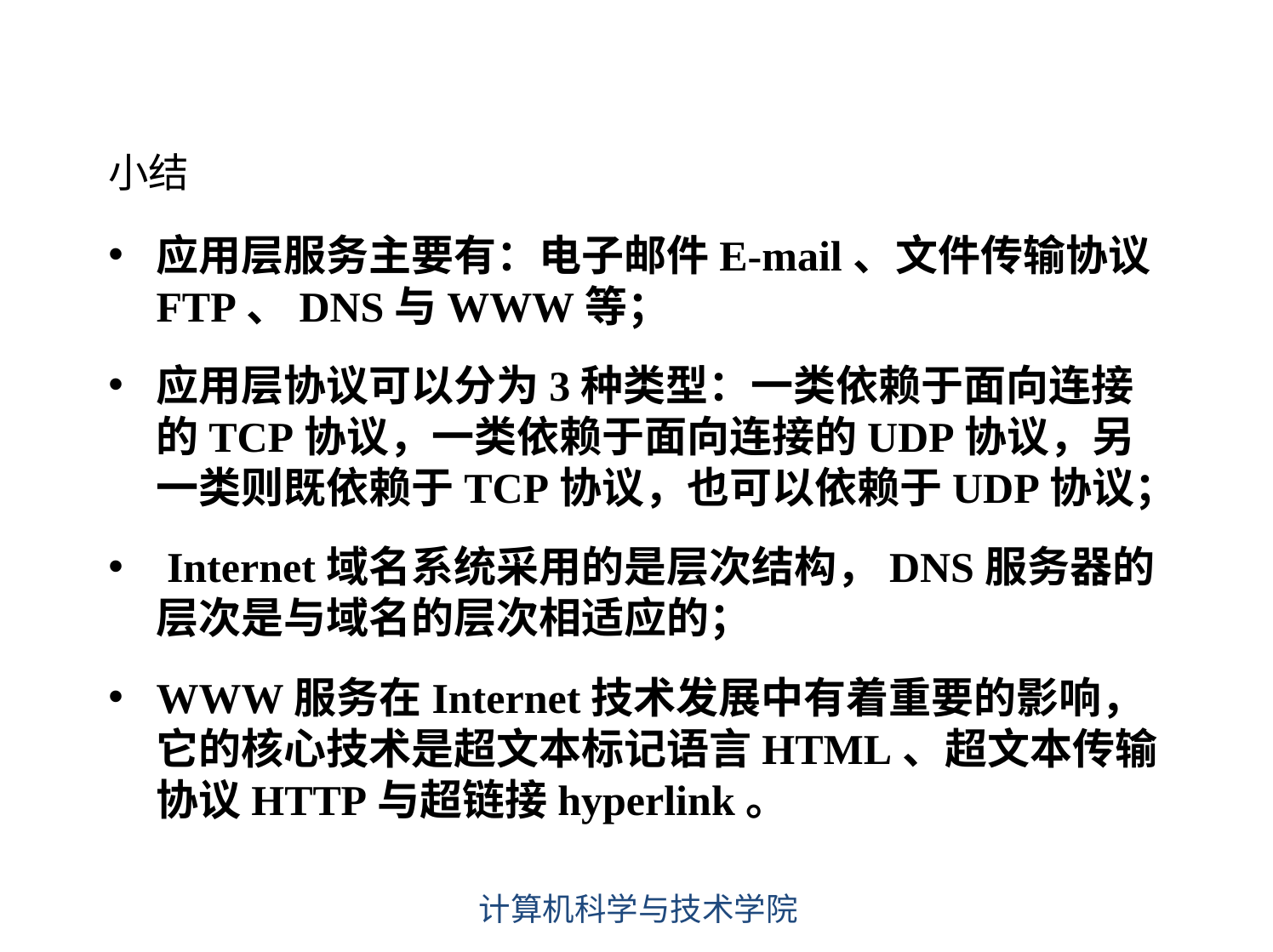

# 小结
应用层服务主要有：电子邮件E-mail、文件传输协议FTP、DNS与WWW等；

应用层协议可以分为3种类型：一类依赖于面向连接的TCP协议，一类依赖于面向连接的UDP协议，另一类则既依赖于TCP协议，也可以依赖于UDP协议；

 Internet域名系统采用的是层次结构，DNS服务器的层次是与域名的层次相适应的；

WWW服务在Internet技术发展中有着重要的影响，它的核心技术是超文本标记语言HTML、超文本传输协议HTTP与超链接hyperlink。
计算机科学与技术学院
87